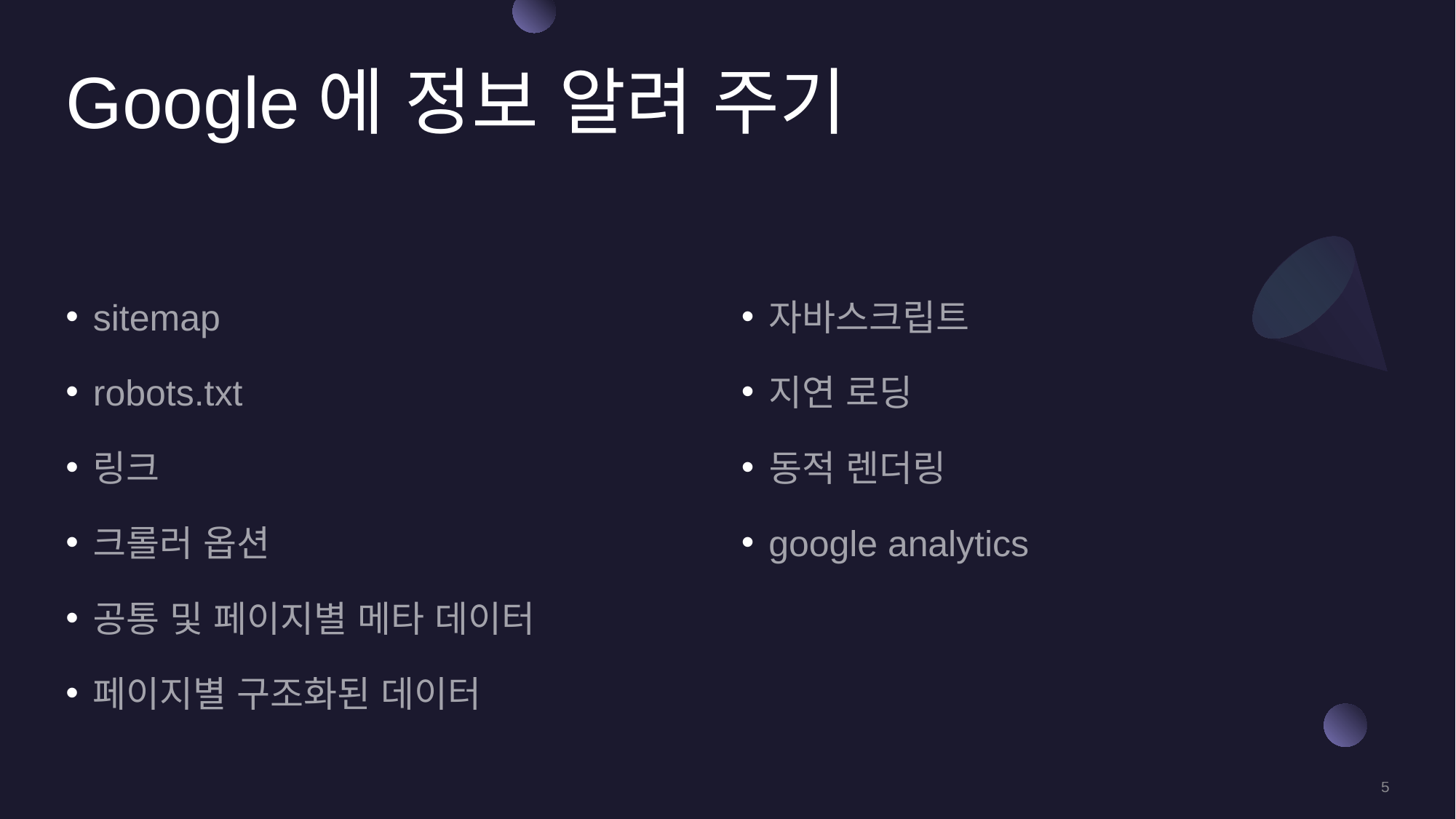

# Google에 정보 알려 주기

sitemap
robots.txt
링크
크롤러 옵션
공통 및 페이지별 메타 데이터
페이지별 구조화된 데이터
자바스크립트
지연 로딩
동적 렌더링
google analytics

5